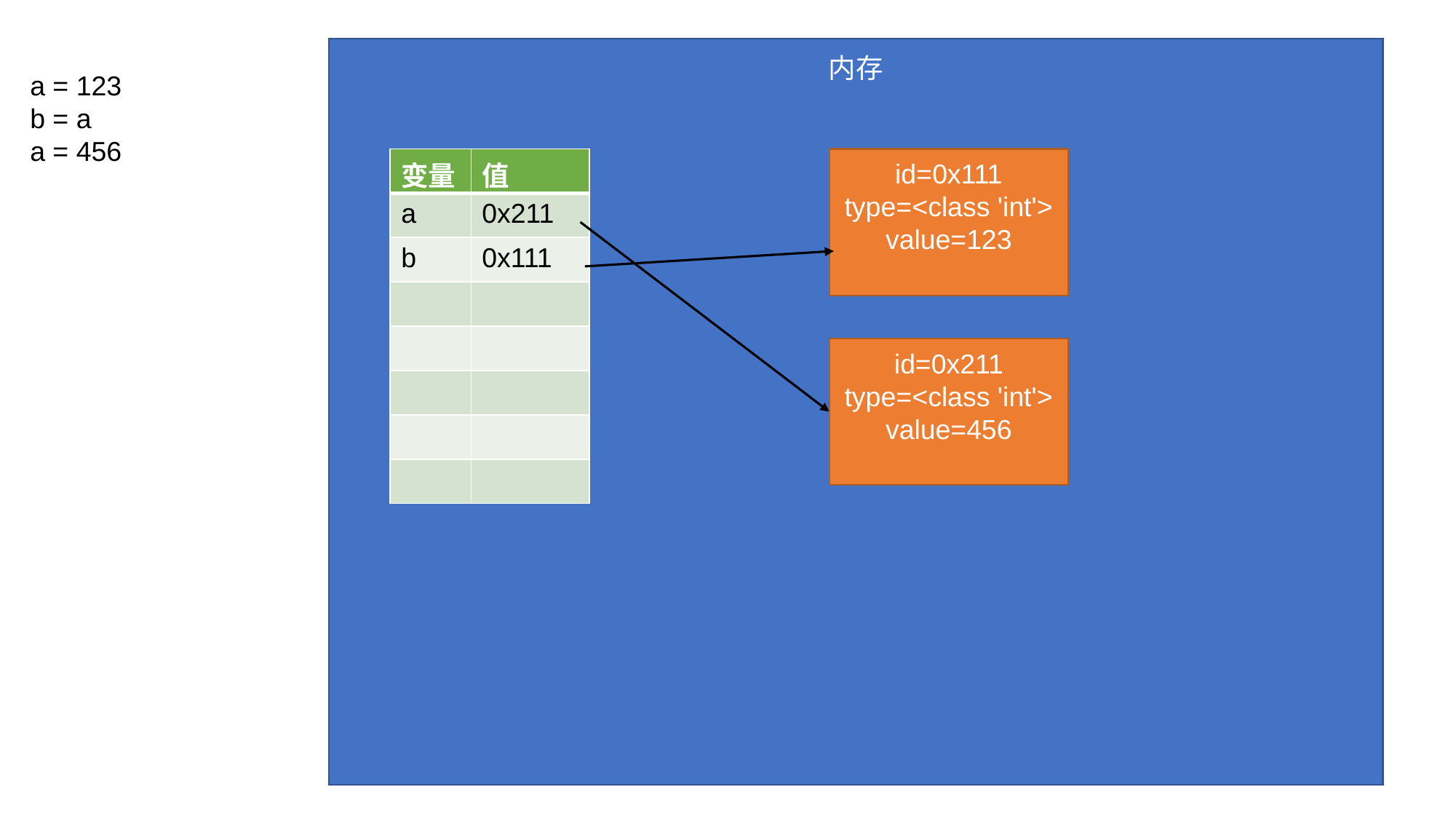

内存

a = 123
b = a
a = 456
| 变量 | 值 |
| --- | --- |
| a | 0x211 |
| b | 0x111 |
|  |  |
|  |  |
|  |  |
|  |  |
|  |  |
id=0x111
type=<class 'int'>
value=123

id=0x211
type=<class 'int'>
value=456